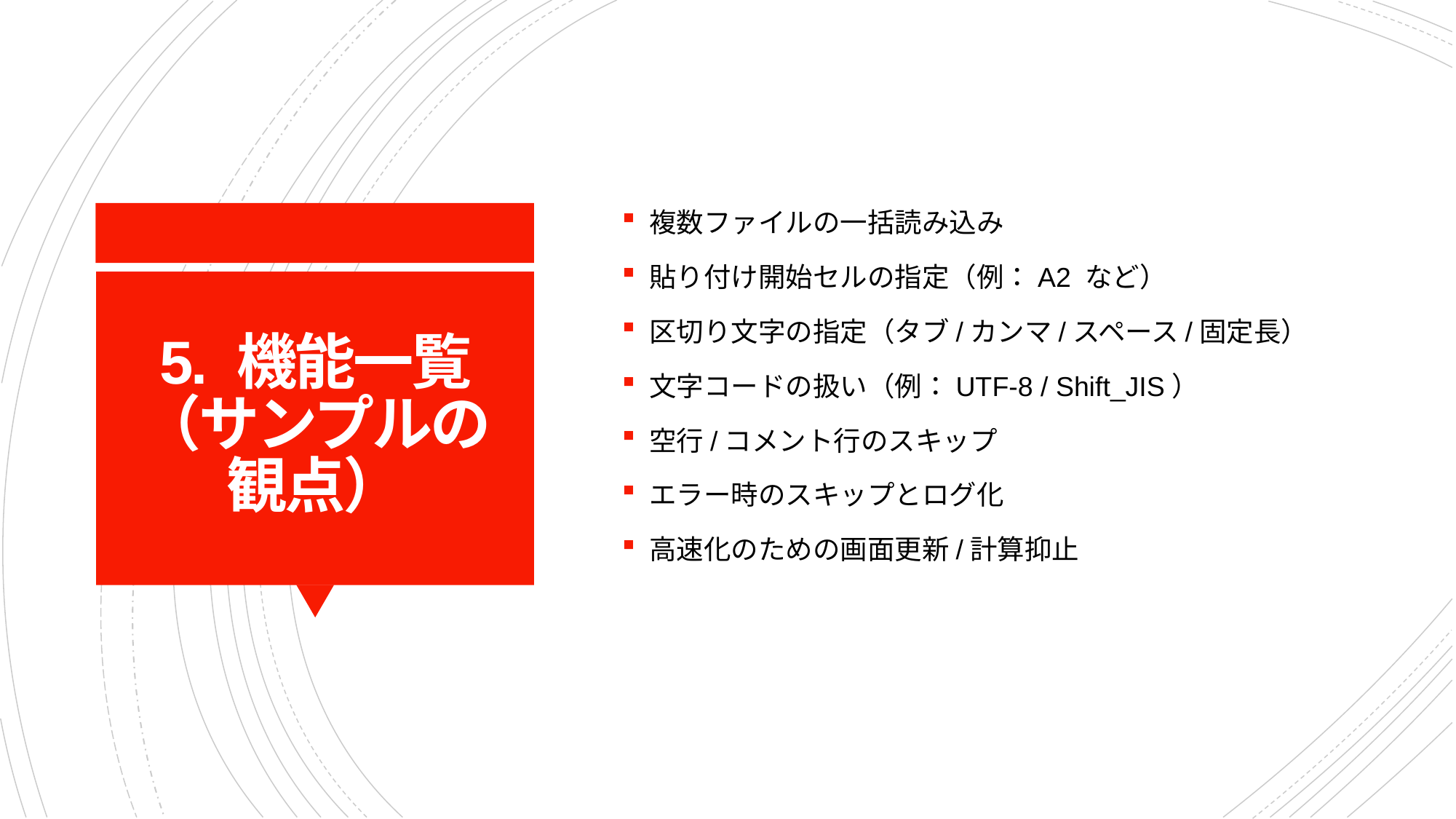

複数ファイルの一括読み込み
貼り付け開始セルの指定（例：A2 など）
区切り文字の指定（タブ/カンマ/スペース/固定長）
文字コードの扱い（例：UTF-8 / Shift_JIS）
空行/コメント行のスキップ
エラー時のスキップとログ化
高速化のための画面更新/計算抑止

# 5. 機能一覧（サンプルの観点）